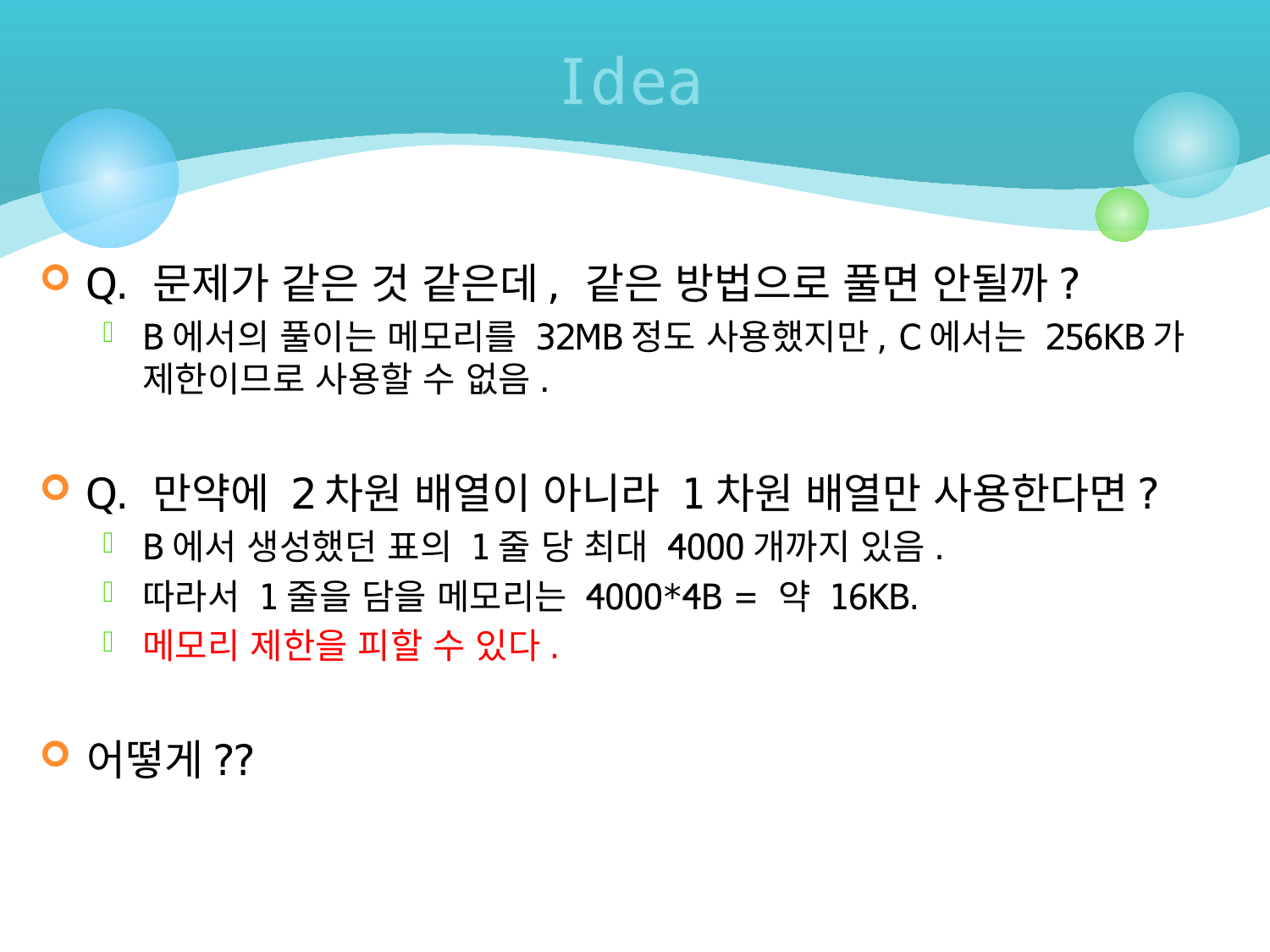

# Idea
Q. 문제가 같은 것 같은데, 같은 방법으로 풀면 안될까?
B에서의 풀이는 메모리를 32MB정도 사용했지만, C에서는 256KB가 제한이므로 사용할 수 없음.

Q. 만약에 2차원 배열이 아니라 1차원 배열만 사용한다면?
B에서 생성했던 표의 1줄 당 최대 4000개까지 있음.
따라서 1줄을 담을 메모리는 4000*4B = 약 16KB.
메모리 제한을 피할 수 있다.

어떻게??